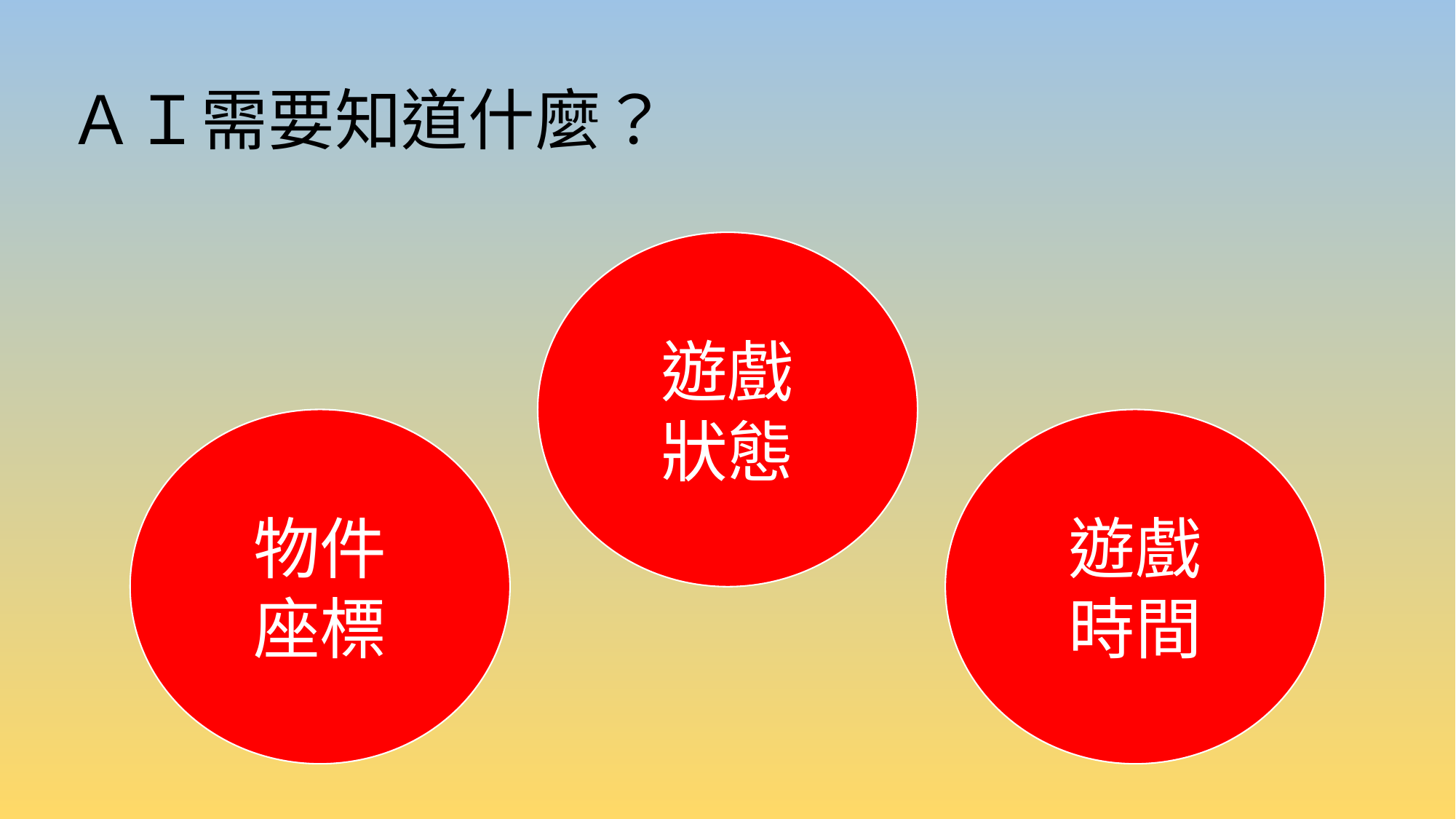

# ＡＩ需要知道什麼？
遊戲
狀態
物件
座標
遊戲
時間